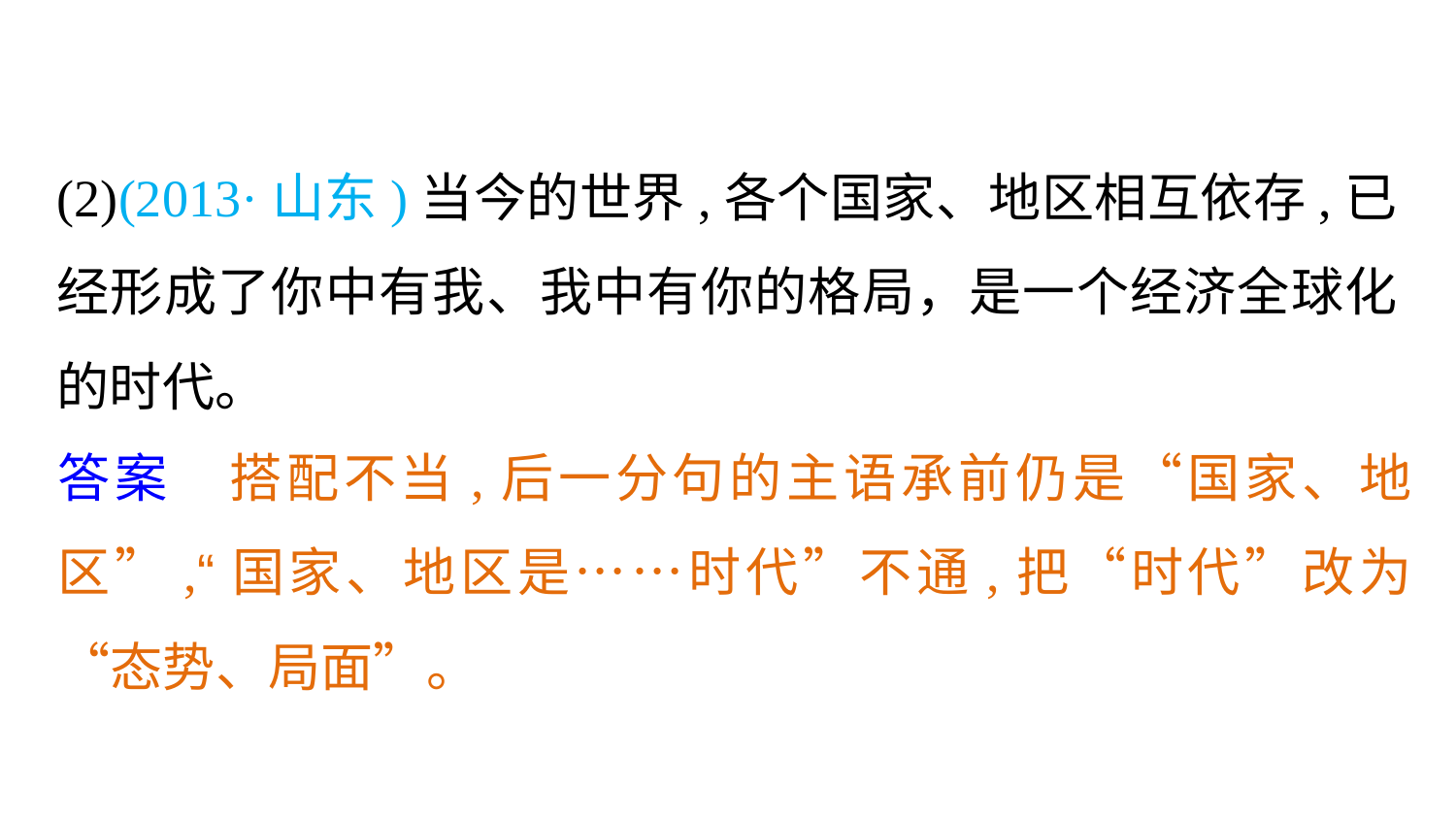

(2)(2013·山东)当今的世界,各个国家、地区相互依存,已经形成了你中有我、我中有你的格局，是一个经济全球化的时代。
答案　搭配不当,后一分句的主语承前仍是“国家、地区”,“国家、地区是……时代”不通,把“时代”改为“态势、局面”。